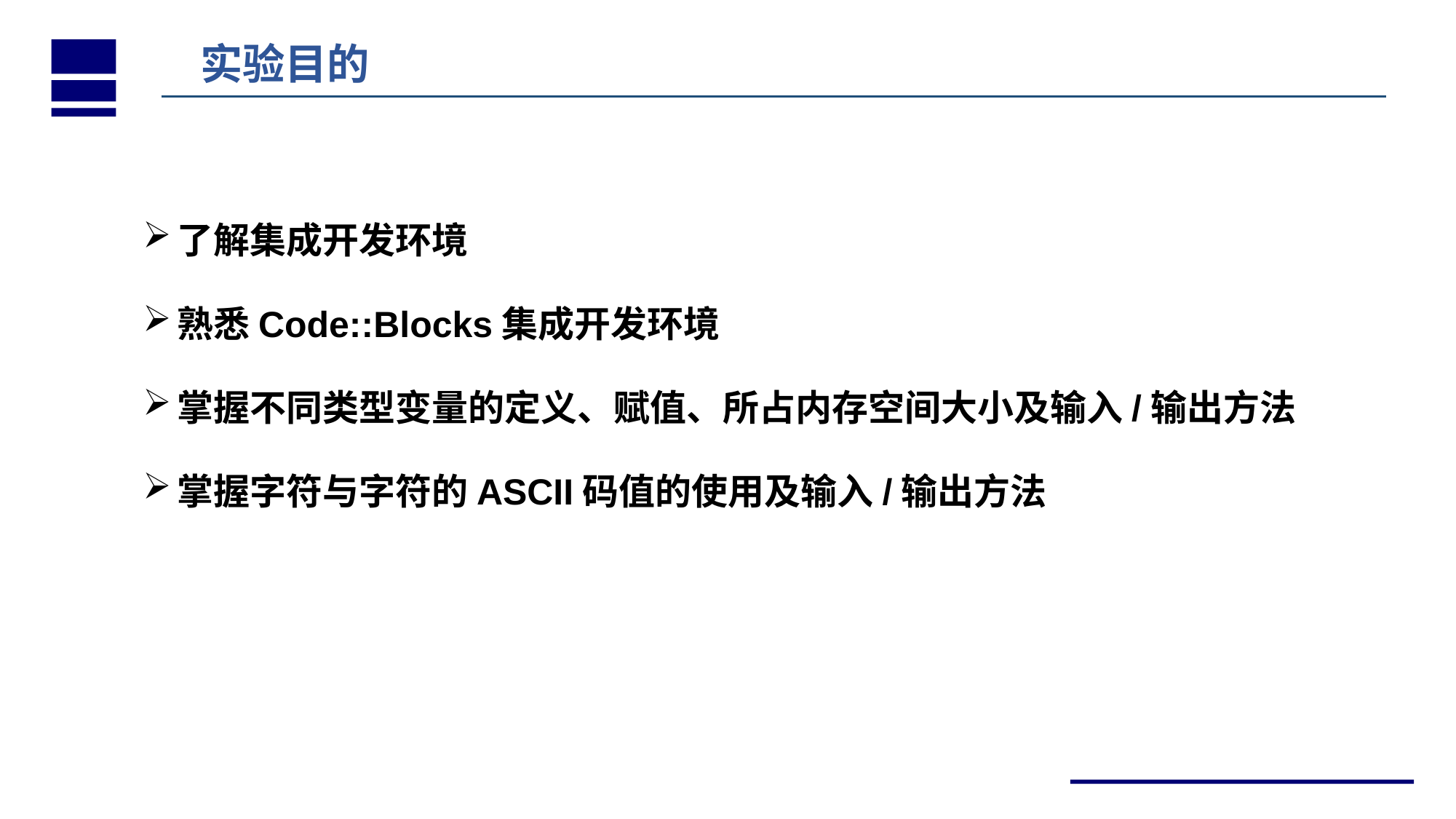

实验目的
了解集成开发环境
熟悉Code::Blocks集成开发环境
掌握不同类型变量的定义、赋值、所占内存空间大小及输入/输出方法
掌握字符与字符的ASCII码值的使用及输入/输出方法